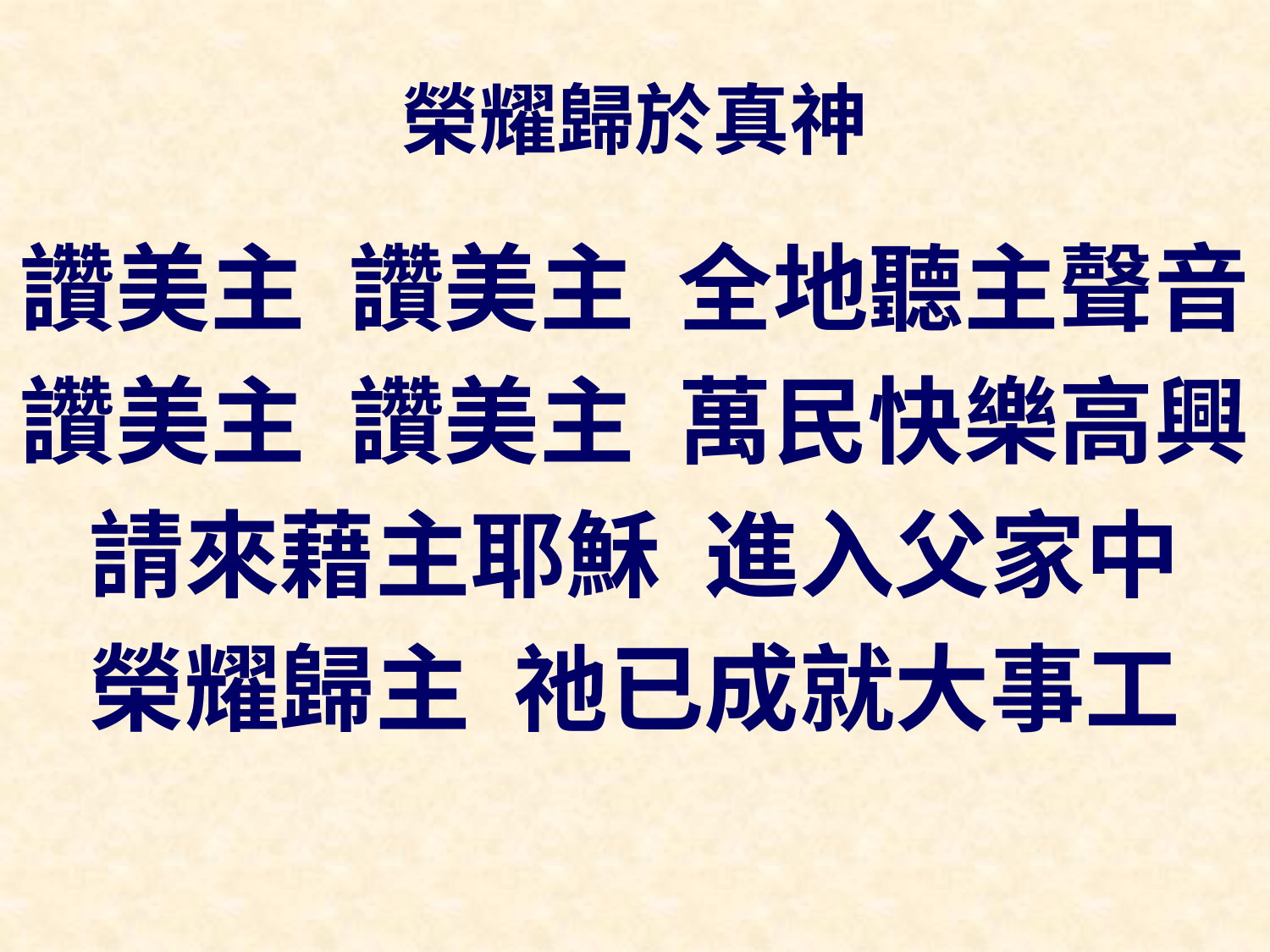

# 榮耀歸於真神
讚美主  讚美主  全地聽主聲音
讚美主  讚美主  萬民快樂高興
請來藉主耶穌  進入父家中
榮耀歸主  祂已成就大事工